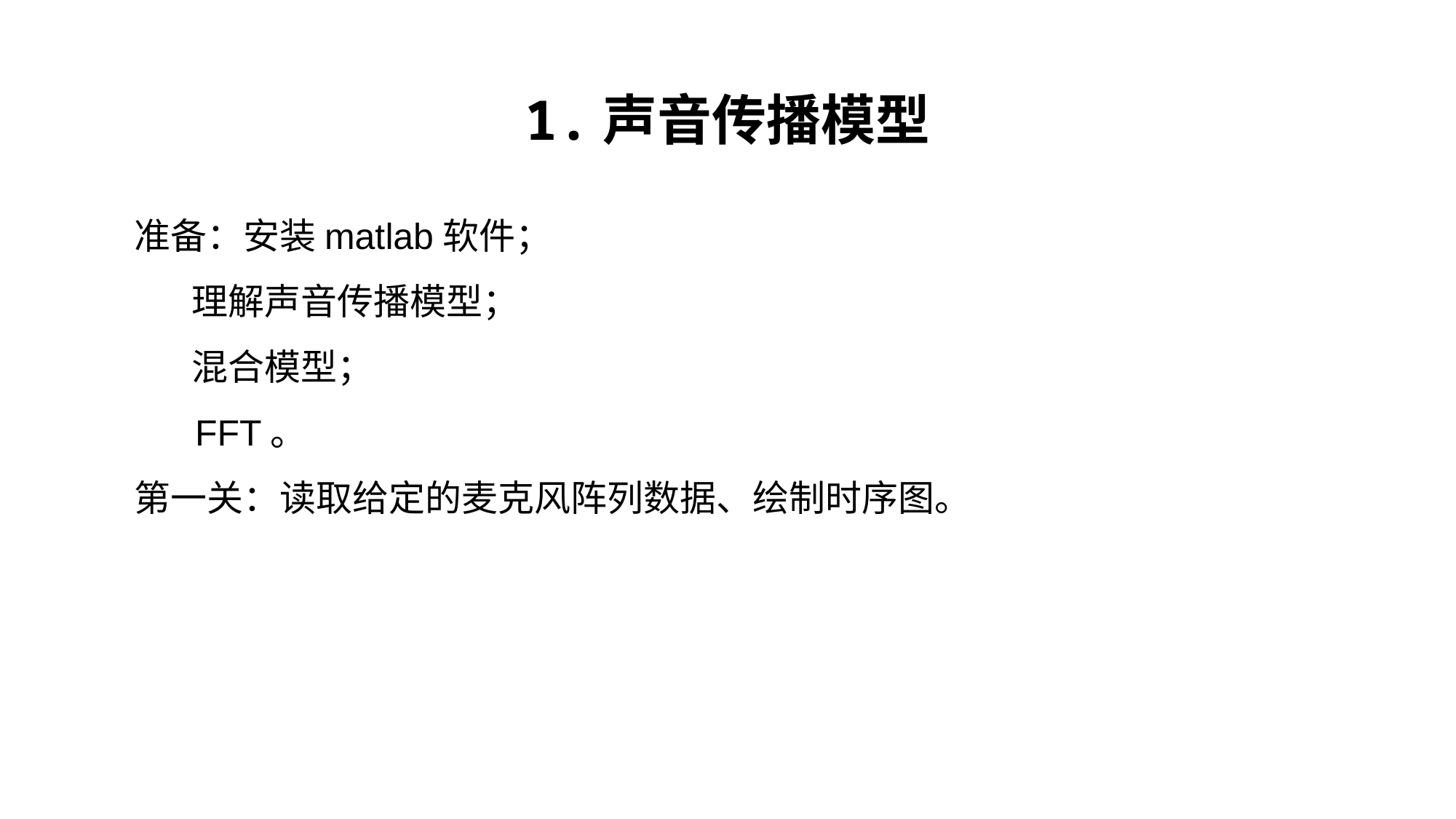

# 1.声音传播模型
准备：安装matlab软件；
      理解声音传播模型；
      混合模型；
      FFT。
第一关：读取给定的麦克风阵列数据、绘制时序图。